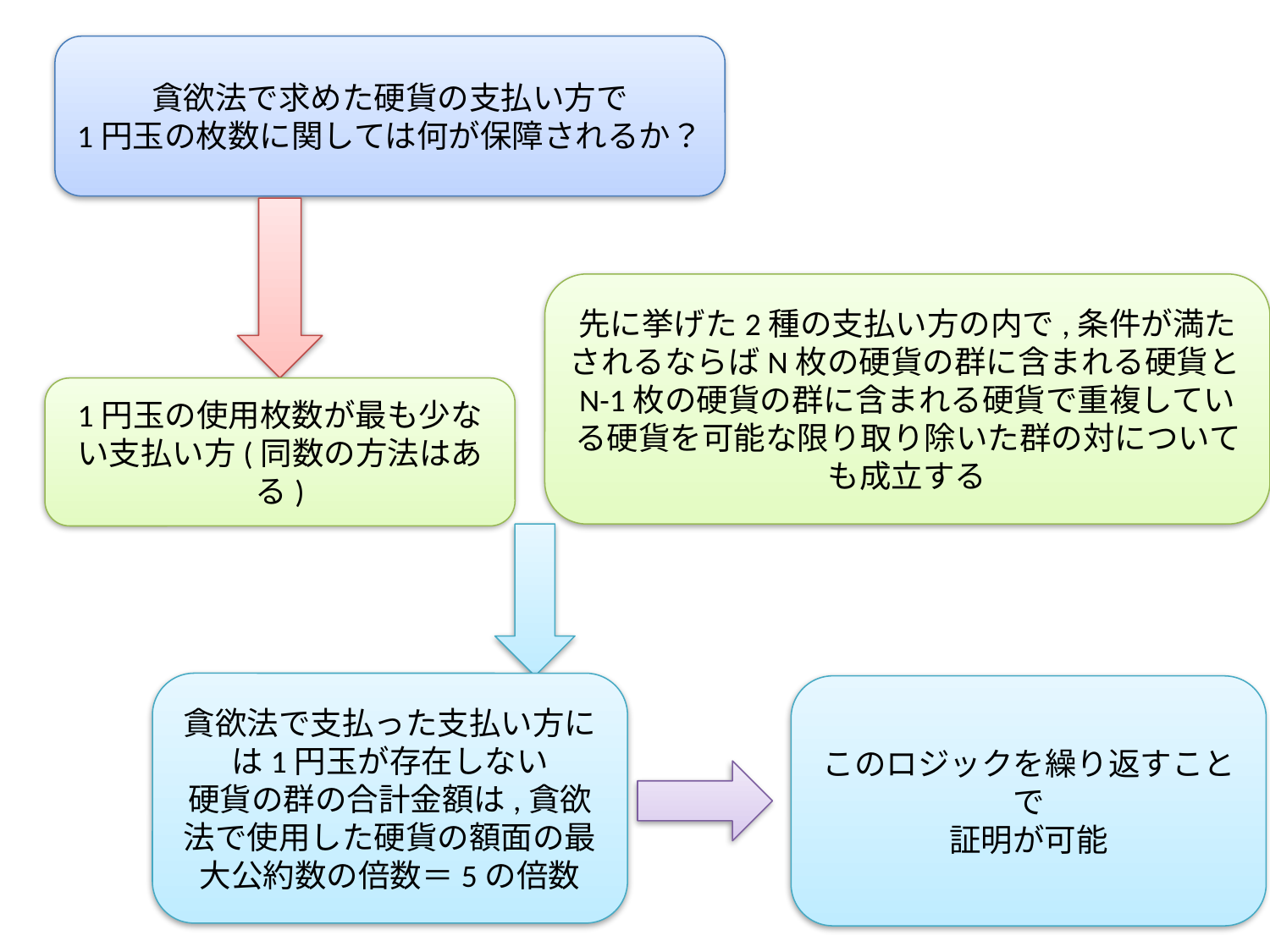

貪欲法で求めた硬貨の支払い方で
1円玉の枚数に関しては何が保障されるか？

先に挙げた2種の支払い方の内で,条件が満たされるならばN枚の硬貨の群に含まれる硬貨とN-1枚の硬貨の群に含まれる硬貨で重複している硬貨を可能な限り取り除いた群の対についても成立する
1円玉の使用枚数が最も少ない支払い方(同数の方法はある)

貪欲法で支払った支払い方には1円玉が存在しない
硬貨の群の合計金額は,貪欲法で使用した硬貨の額面の最大公約数の倍数＝5の倍数
このロジックを繰り返すことで
証明が可能